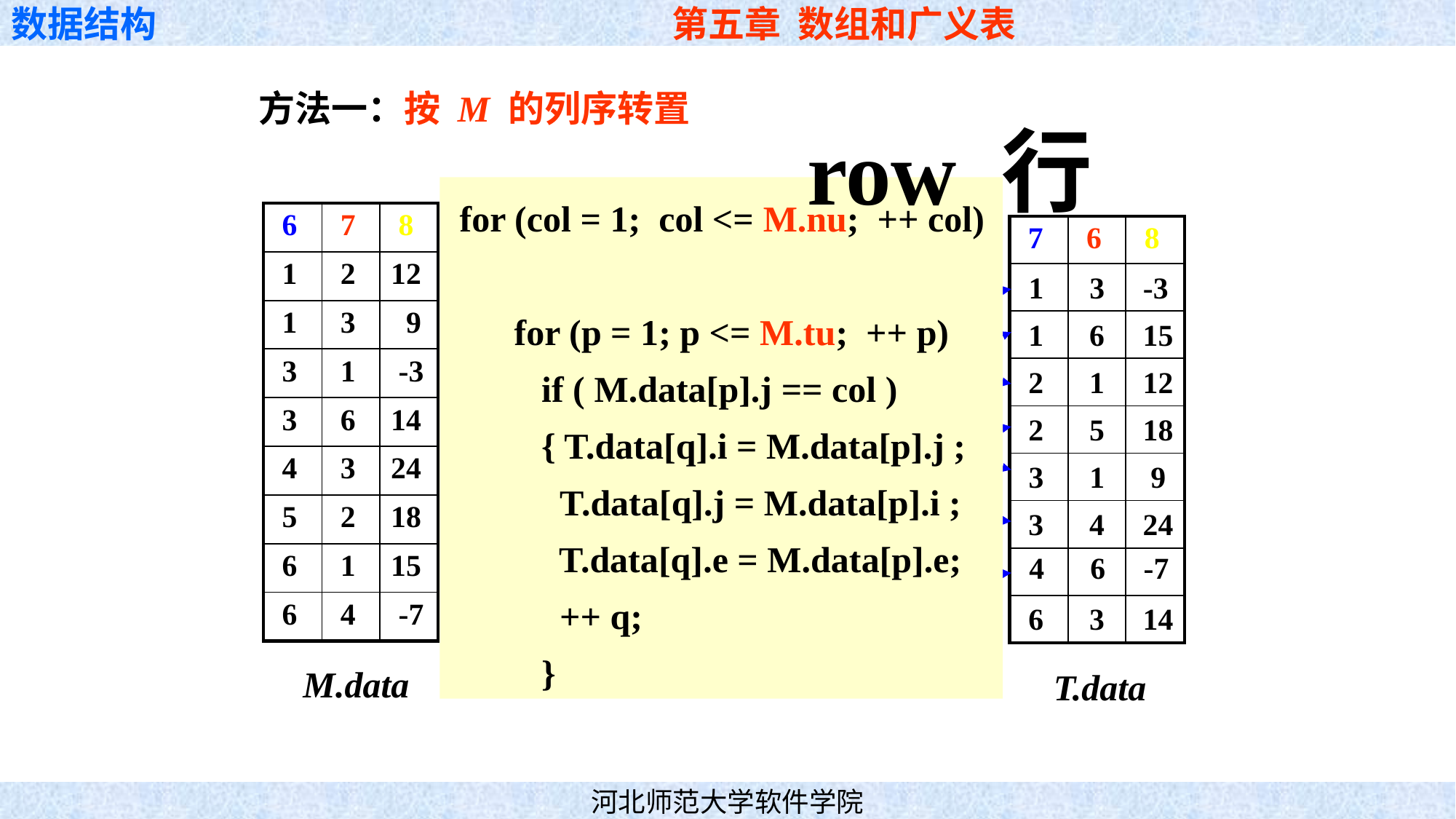

方法一：按 M 的列序转置
row 行
 for (col = 1;  col <= M.nu;  ++ col)
       for (p = 1; p <= M.tu;  ++ p)
          if ( M.data[p].j == col )
          { T.data[q].i = M.data[p].j ;
            T.data[q].j = M.data[p].i ;
            T.data[q].e = M.data[p].e;
            ++ q;
          }
| 6 | 7 | 8 |
| --- | --- | --- |
| 1 | 2 | 12 |
| 1 | 3 | 9 |
| 3 | 1 | -3 |
| 3 | 6 | 14 |
| 4 | 3 | 24 |
| 5 | 2 | 18 |
| 6 | 1 | 15 |
| 6 | 4 | -7 |
| 7 | 6 | 8 |
| --- | --- | --- |
|  |  |  |
|  |  |  |
|  |  |  |
|  |  |  |
|  |  |  |
|  |  |  |
|  |  |  |
|  |  |  |
      for (p = 1; p <= M.tu;  ++ p)
         if ( M.data[p].j == col )
         { T.data[q].i = M.data[p].j ;
           T.data[q].j = M.data[p].i ;
           T.data[q].e = M.data[p].e;
           ++ q;
         }
1      3     -3

1      6     15

2      1     12
2      5     18

3      1      9

3      4     24
4      6     -7

6      3     14
M.data
T.data